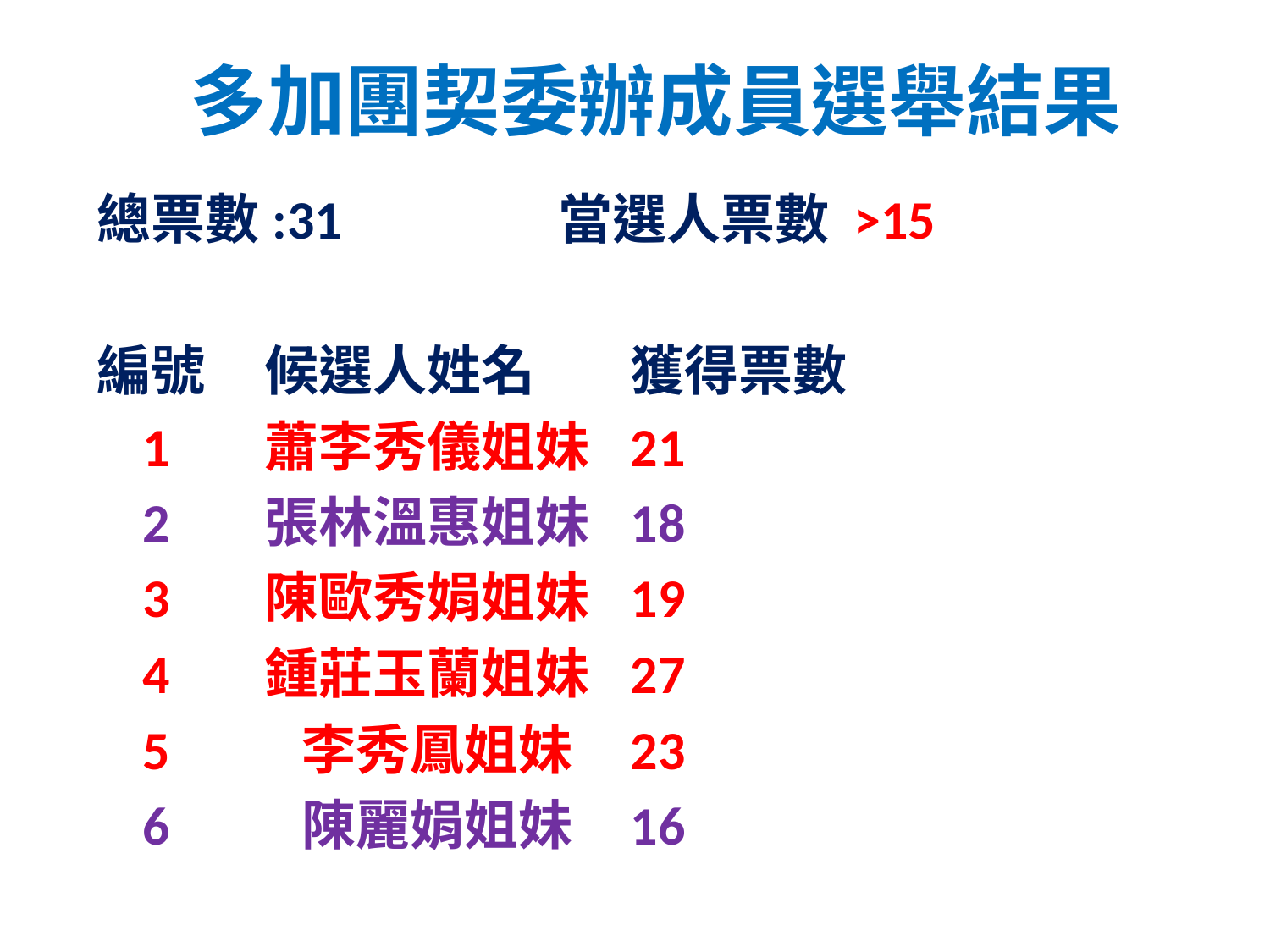

多加團契委辦成員選舉結果
總票數:31	   	   當選人票數 >15

編號		候選人姓名		獲得票數
	1		蕭李秀儀姐妹			21
	2		張林溫惠姐妹			18
	3		陳歐秀娟姐妹			19
	4		鍾莊玉蘭姐妹			27
	5		  李秀鳳姐妹			23
	6		  陳麗娟姐妹			16